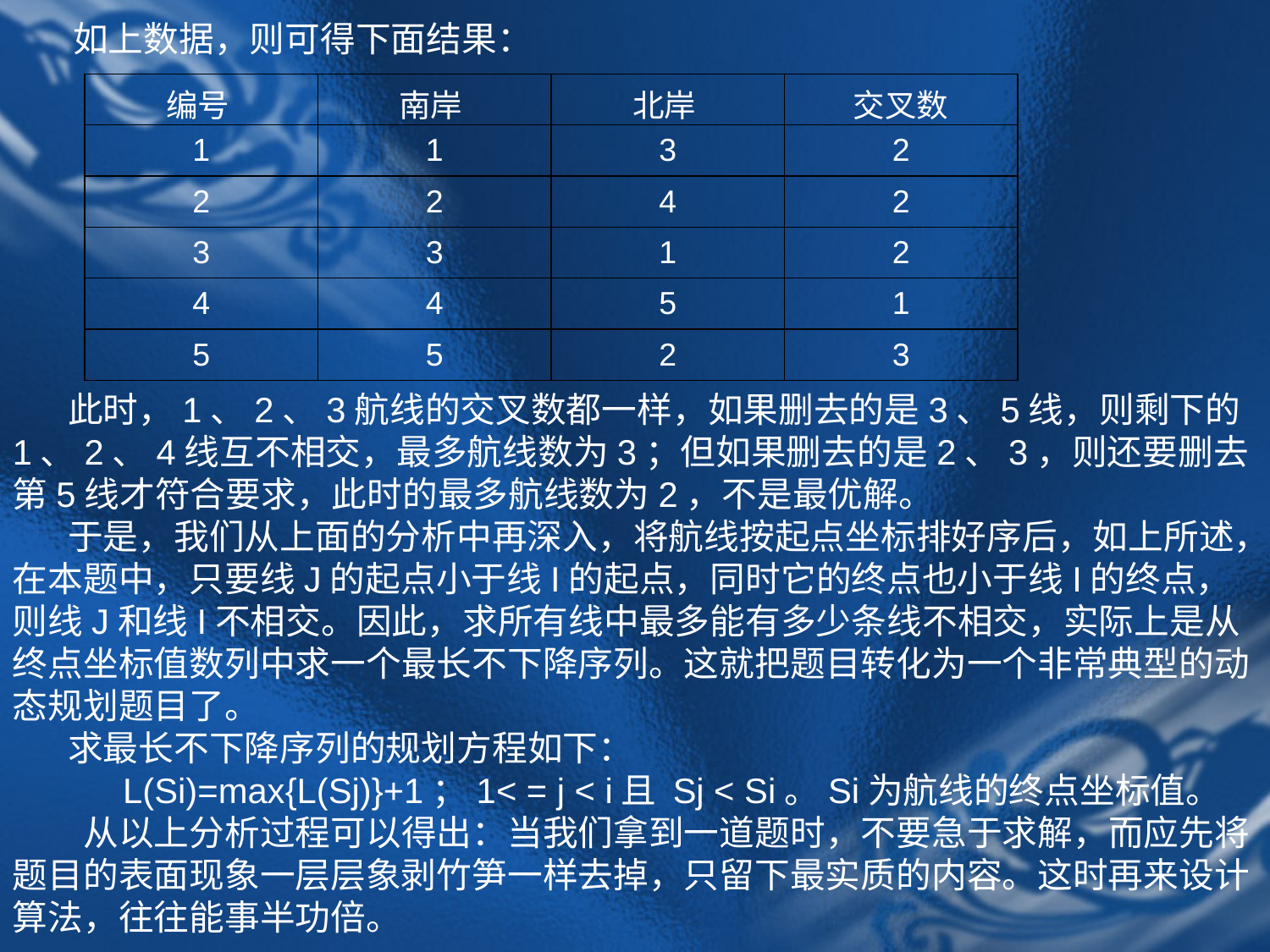

如上数据，则可得下面结果：
| 编号 | 南岸 | 北岸 | 交叉数 |
| --- | --- | --- | --- |
| 1 | 1 | 3 | 2 |
| 2 | 2 | 4 | 2 |
| 3 | 3 | 1 | 2 |
| 4 | 4 | 5 | 1 |
| 5 | 5 | 2 | 3 |
      此时，1、2、3航线的交叉数都一样，如果删去的是3、5线，则剩下的1、2、4线互不相交，最多航线数为3；但如果删去的是2、3，则还要删去第5线才符合要求，此时的最多航线数为2，不是最优解。
      于是，我们从上面的分析中再深入，将航线按起点坐标排好序后，如上所述，在本题中，只要线J的起点小于线I的起点，同时它的终点也小于线I的终点，则线J和线I不相交。因此，求所有线中最多能有多少条线不相交，实际上是从终点坐标值数列中求一个最长不下降序列。这就把题目转化为一个非常典型的动态规划题目了。
      求最长不下降序列的规划方程如下：
　　    L(Si)=max{L(Sj)}+1；1< = j < i且 Sj < Si。Si为航线的终点坐标值。
　　从以上分析过程可以得出：当我们拿到一道题时，不要急于求解，而应先将题目的表面现象一层层象剥竹笋一样去掉，只留下最实质的内容。这时再来设计算法，往往能事半功倍。